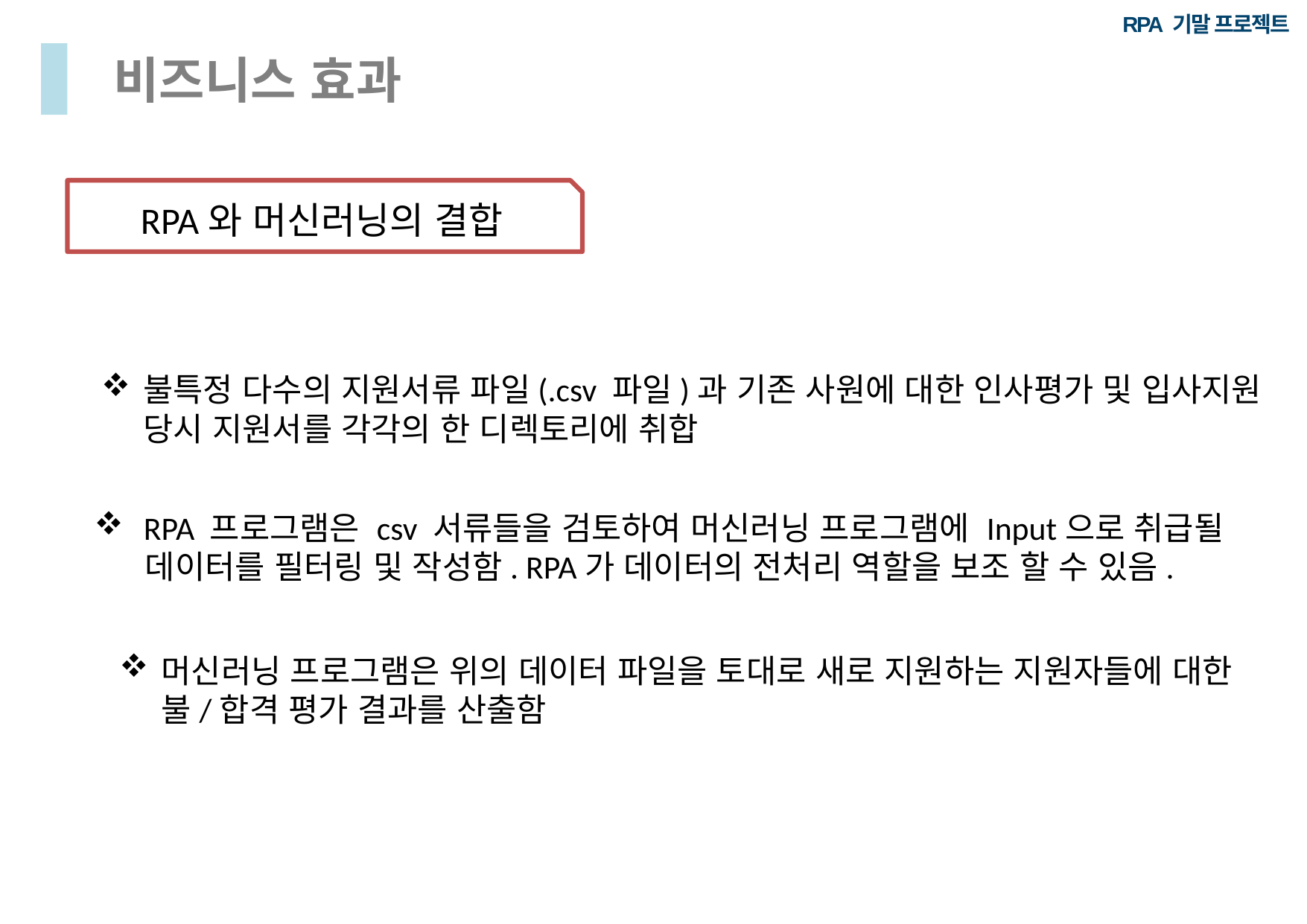

RPA 기말 프로젝트

비즈니스 효과
RPA와 머신러닝의 결합
불특정 다수의 지원서류 파일(.csv 파일)과 기존 사원에 대한 인사평가 및 입사지원
당시 지원서를 각각의 한 디렉토리에 취합
 RPA 프로그램은 csv 서류들을 검토하여 머신러닝 프로그램에 Input으로 취급될
 데이터를 필터링 및 작성함. RPA가 데이터의 전처리 역할을 보조 할 수 있음.
머신러닝 프로그램은 위의 데이터 파일을 토대로 새로 지원하는 지원자들에 대한
불/합격 평가 결과를 산출함